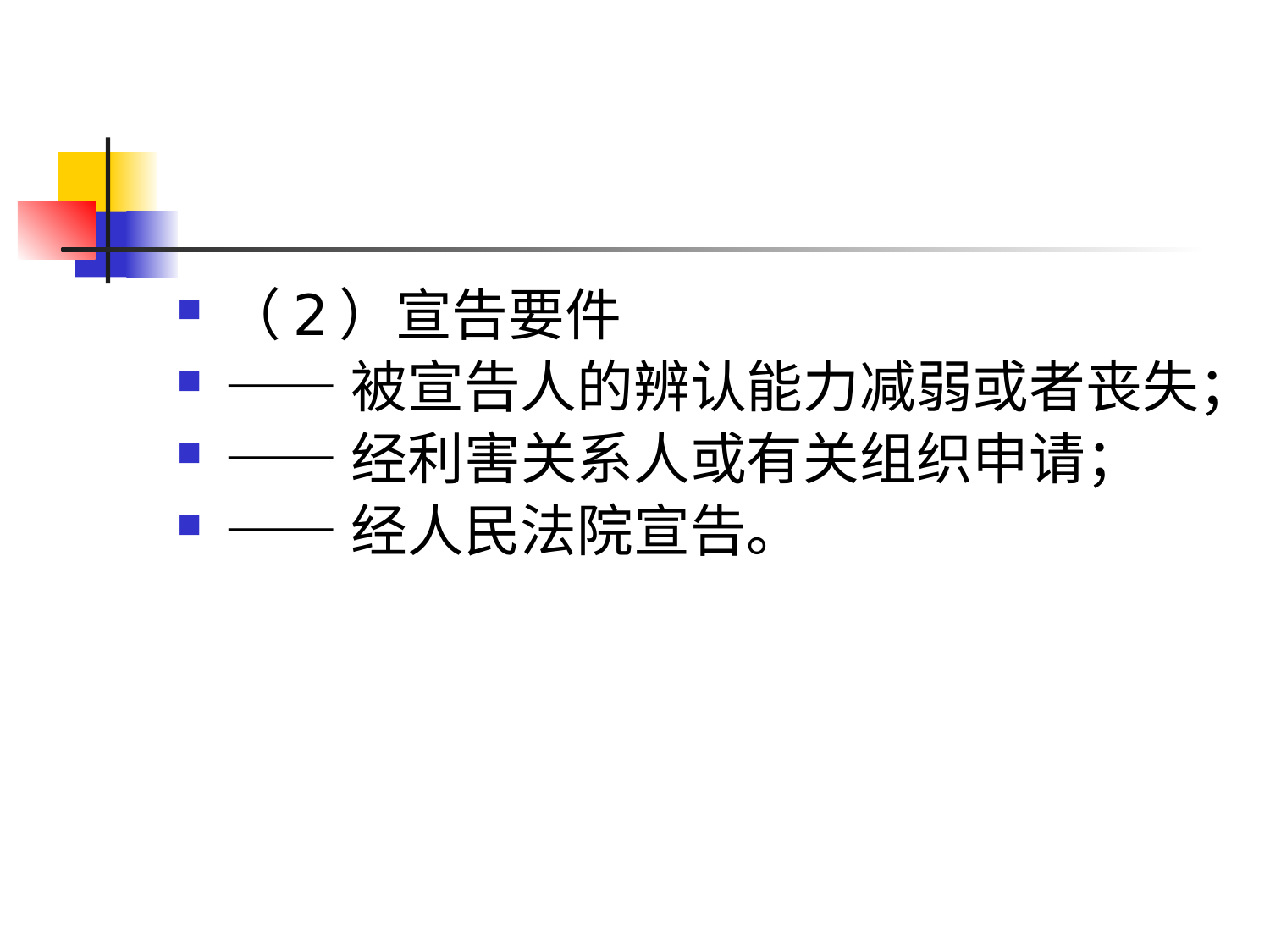

#
（2）宣告要件
——被宣告人的辨认能力减弱或者丧失；
——经利害关系人或有关组织申请；
——经人民法院宣告。